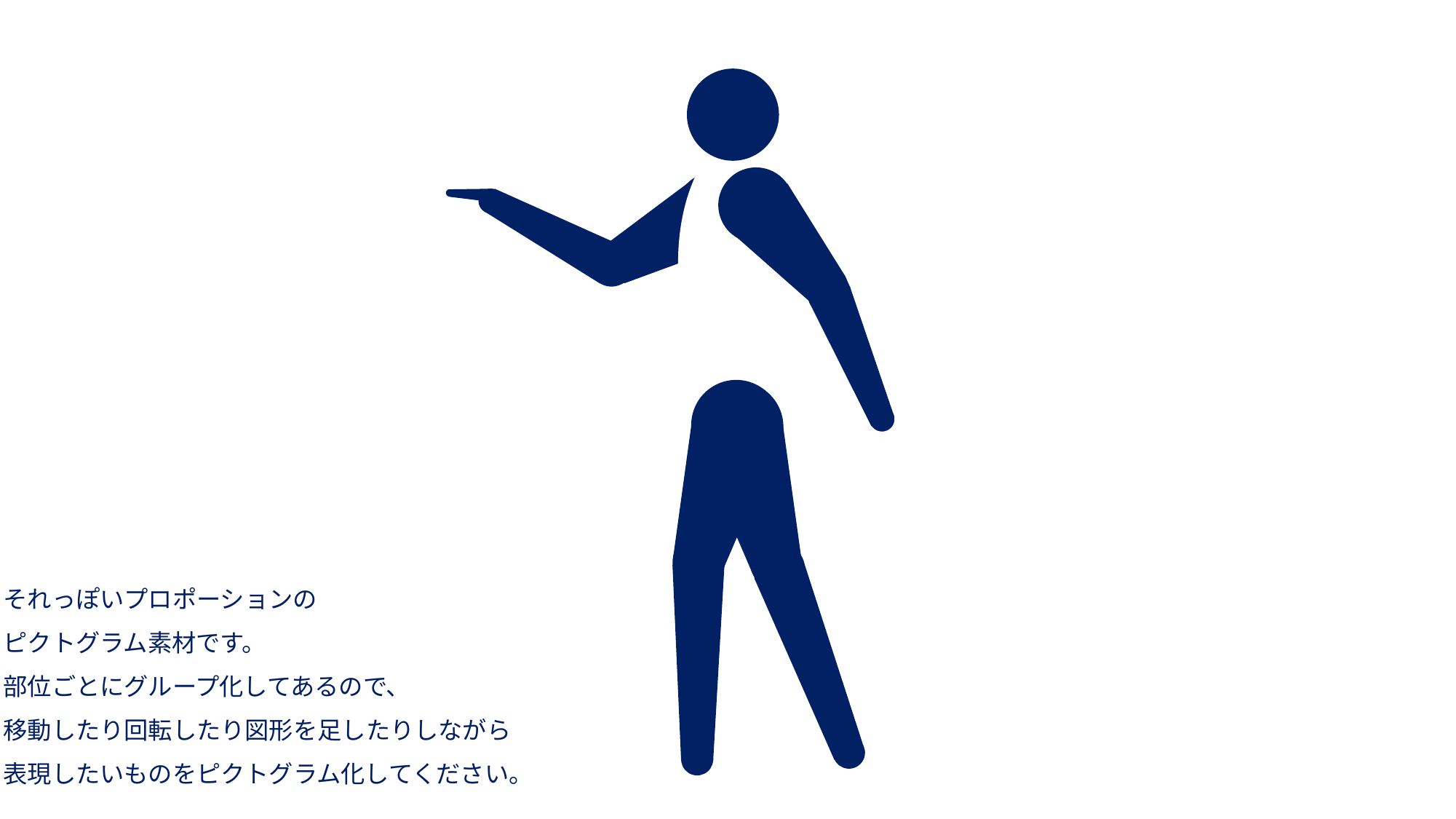

それっぽいプロポーションの
ピクトグラム素材です。
部位ごとにグループ化してあるので、
移動したり回転したり図形を足したりしながら
表現したいものをピクトグラム化してください。